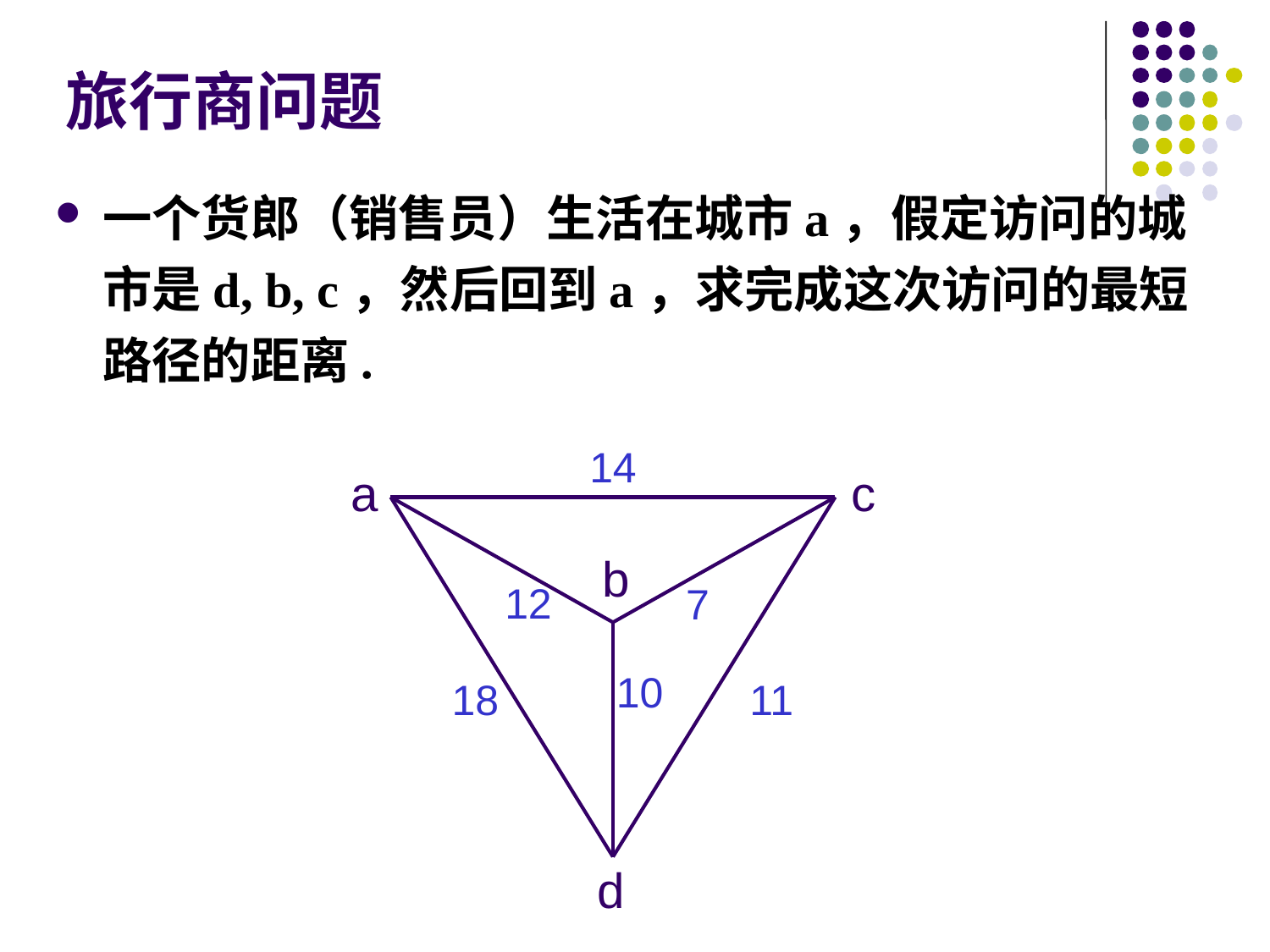

# 旅行商问题
一个货郎（销售员）生活在城市a，假定访问的城市是d, b, c，然后回到a，求完成这次访问的最短路径的距离.
14
a
c
b
12
7
10
18
11
d